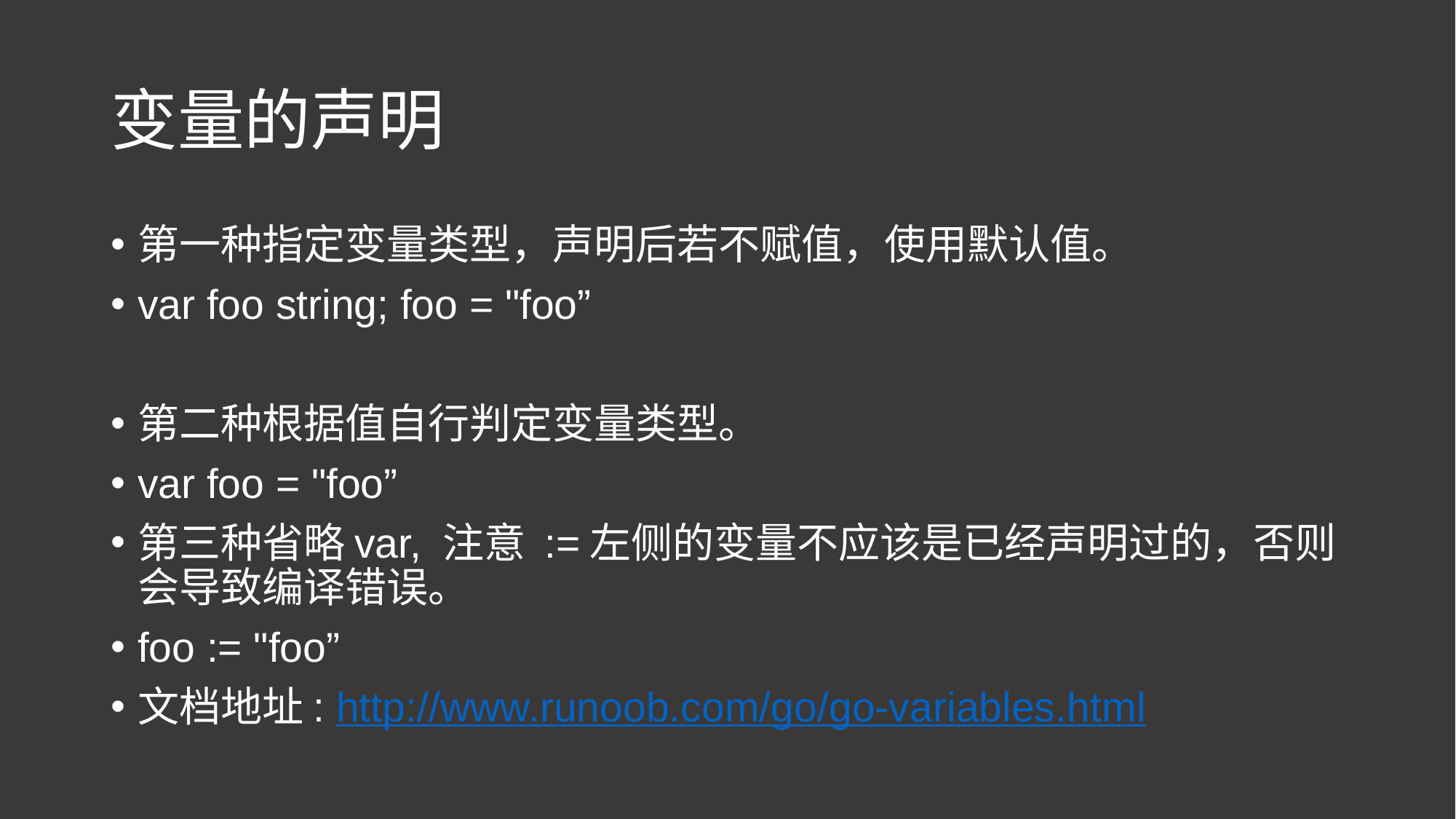

# 变量的声明
第一种指定变量类型，声明后若不赋值，使用默认值。
var foo string; foo = "foo”

第二种根据值自行判定变量类型。
var foo = "foo”
第三种省略var, 注意 :=左侧的变量不应该是已经声明过的，否则会导致编译错误。
foo := "foo”
文档地址: http://www.runoob.com/go/go-variables.html